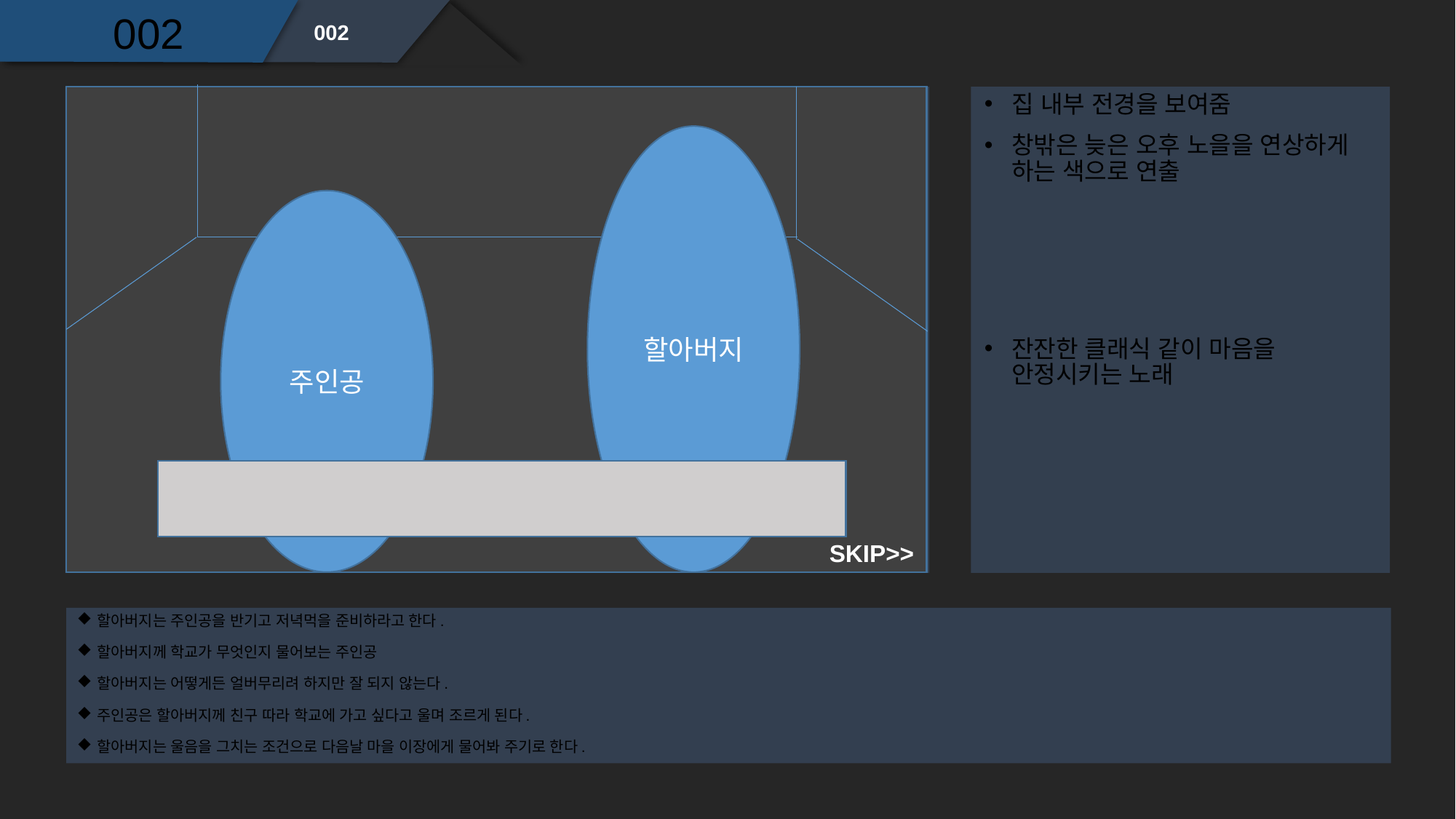

002
002

집 내부 전경을 보여줌
창밖은 늦은 오후 노을을 연상하게 하는 색으로 연출

할아버지
주인공
잔잔한 클래식 같이 마음을 안정시키는 노래

SKIP>>
할아버지는 주인공을 반기고 저녁먹을 준비하라고 한다.
할아버지께 학교가 무엇인지 물어보는 주인공
할아버지는 어떻게든 얼버무리려 하지만 잘 되지 않는다.
주인공은 할아버지께 친구 따라 학교에 가고 싶다고 울며 조르게 된다.
할아버지는 울음을 그치는 조건으로 다음날 마을 이장에게 물어봐 주기로 한다.